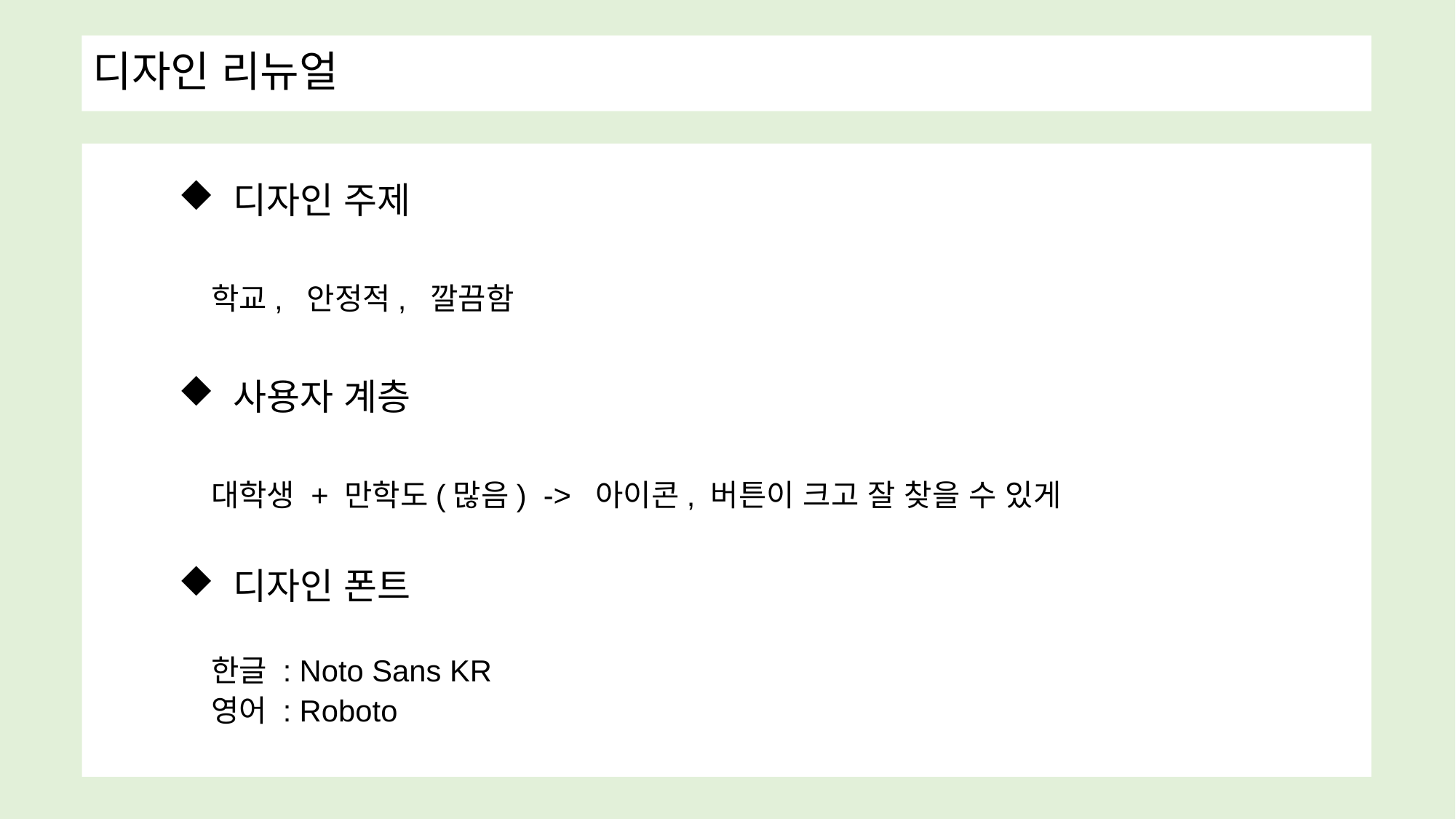

디자인 리뉴얼

 디자인 주제

학교,  안정적,  깔끔함

 사용자 계층

대학생 + 만학도(많음)  ->  아이콘, 버튼이 크고 잘 찾을 수 있게

 디자인 폰트

한글 : Noto Sans KR
영어 : Roboto